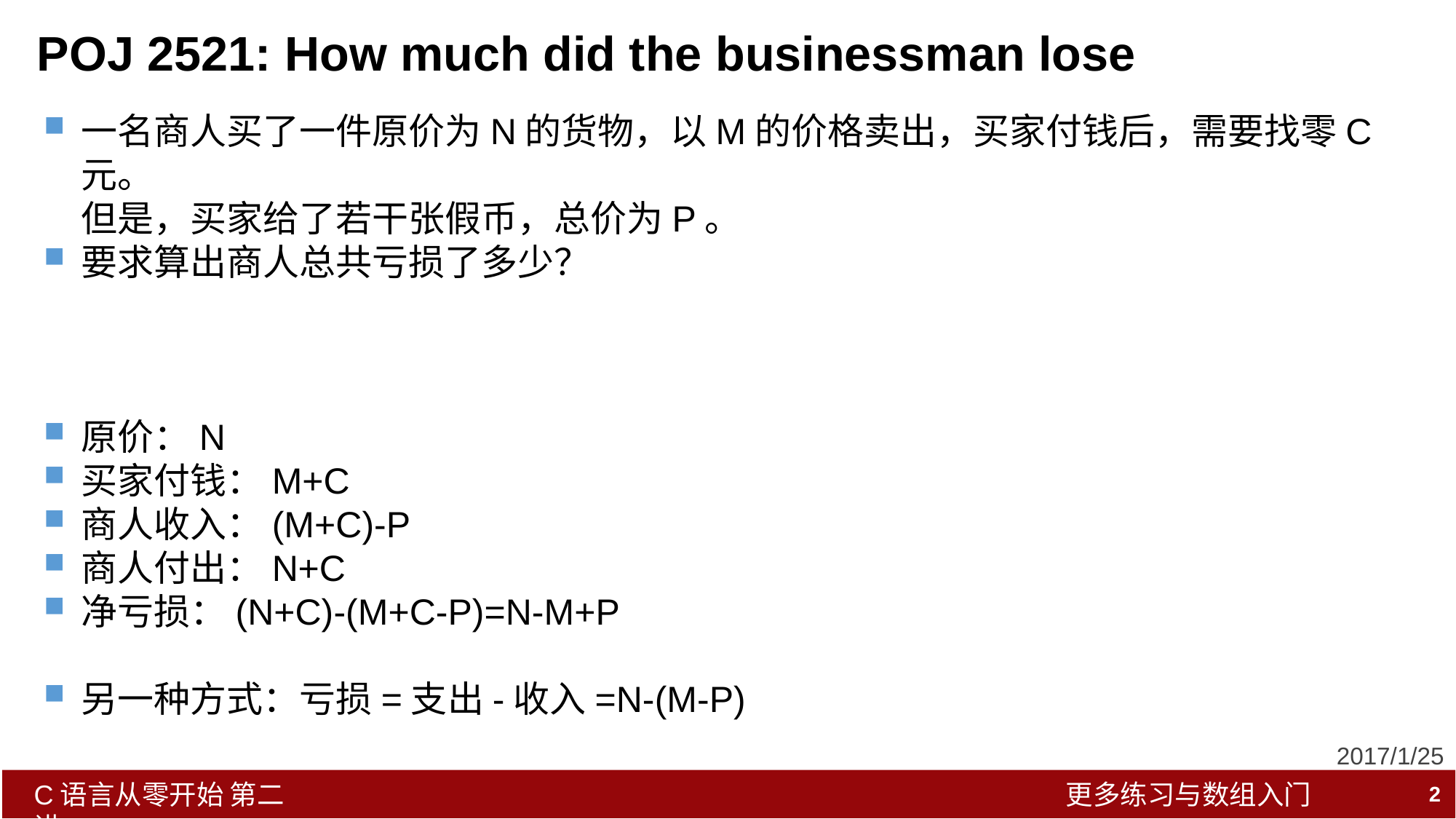

# POJ 2521: How much did the businessman lose
一名商人买了一件原价为N的货物，以M的价格卖出，买家付钱后，需要找零C元。
但是，买家给了若干张假币，总价为P。
要求算出商人总共亏损了多少？

原价：N
买家付钱：M+C
商人收入：(M+C)-P
商人付出：N+C
净亏损：(N+C)-(M+C-P)=N-M+P

另一种方式：亏损=支出-收入=N-(M-P)

2017/1/25
2